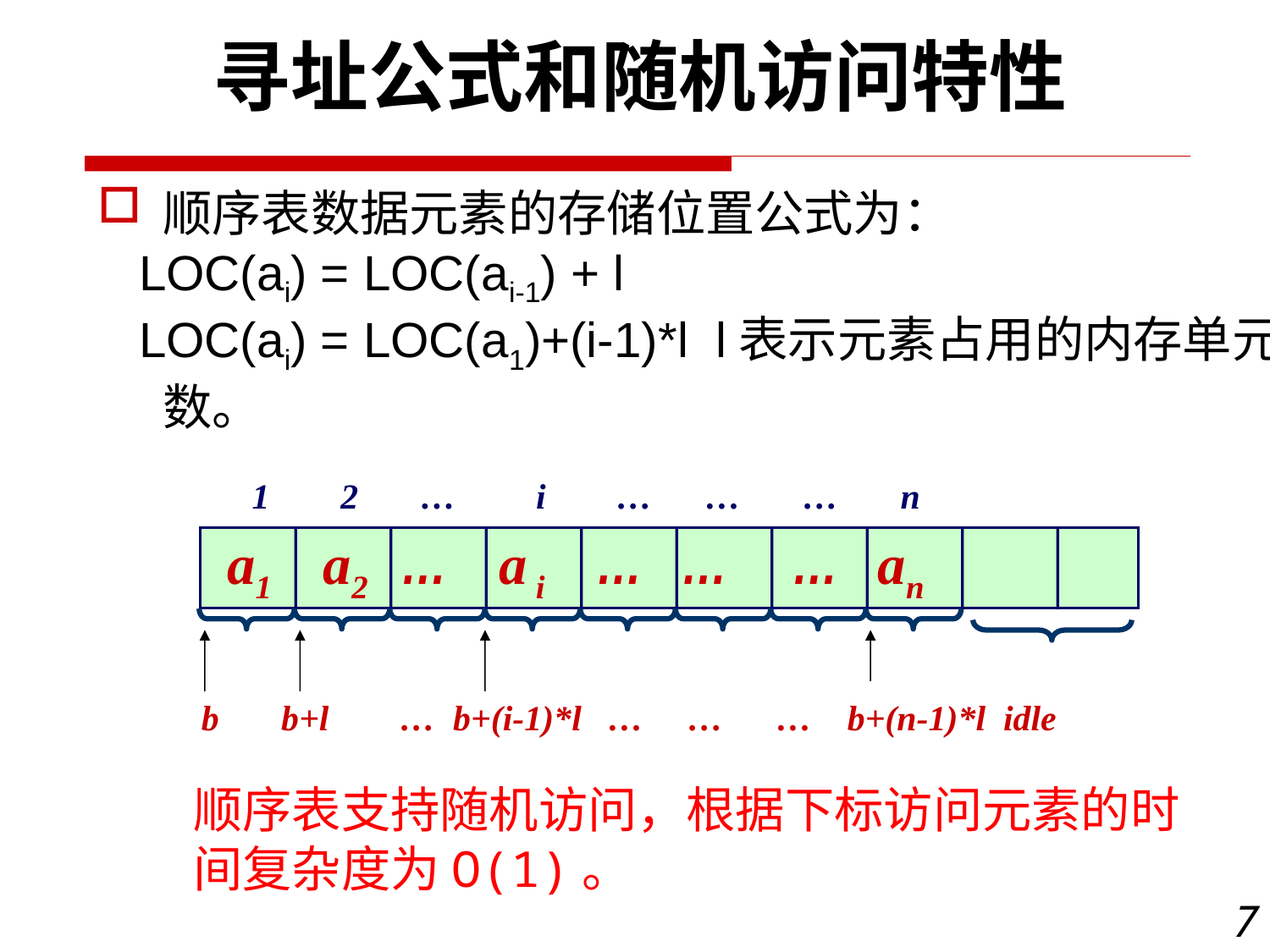

寻址公式和随机访问特性
顺序表数据元素的存储位置公式为：
   LOC(ai) = LOC(ai-1) + l
   LOC(ai) = LOC(a1)+(i-1)*l  l表示元素占用的内存单元数。
  1        2       …         i        …      …       …       n
 a1    a2   …    a i    …   …     …   an

   b       b+l        …  b+(i-1)*l   …     …      …    b+(n-1)*l  idle
顺序表支持随机访问，根据下标访问元素的时间复杂度为O(1)。
7